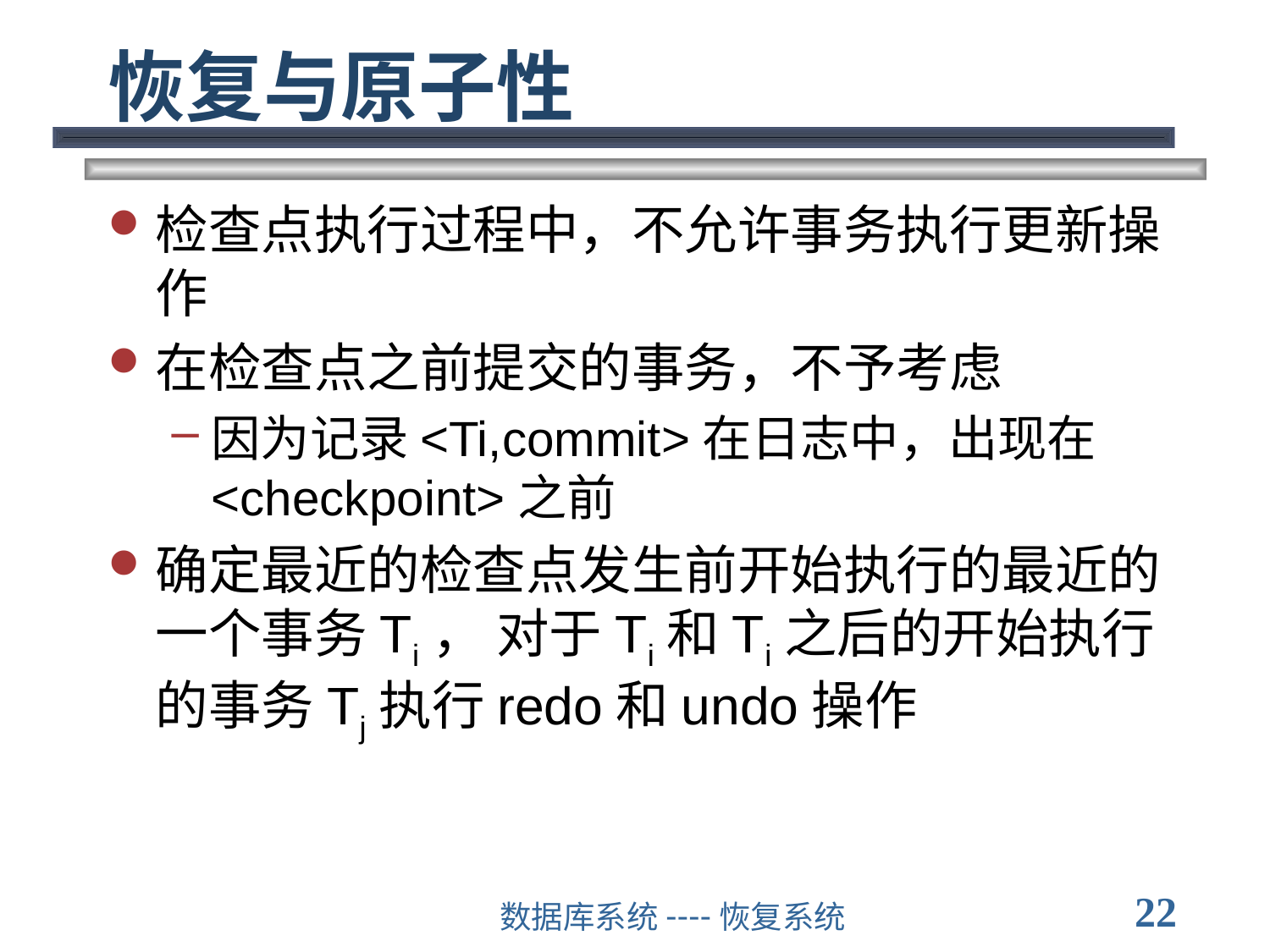

# 恢复与原子性
检查点执行过程中，不允许事务执行更新操作
在检查点之前提交的事务，不予考虑
因为记录<Ti,commit>在日志中，出现在<checkpoint>之前
确定最近的检查点发生前开始执行的最近的一个事务Ti， 对于Ti和Ti之后的开始执行的事务Tj执行redo和undo操作
22
数据库系统----恢复系统